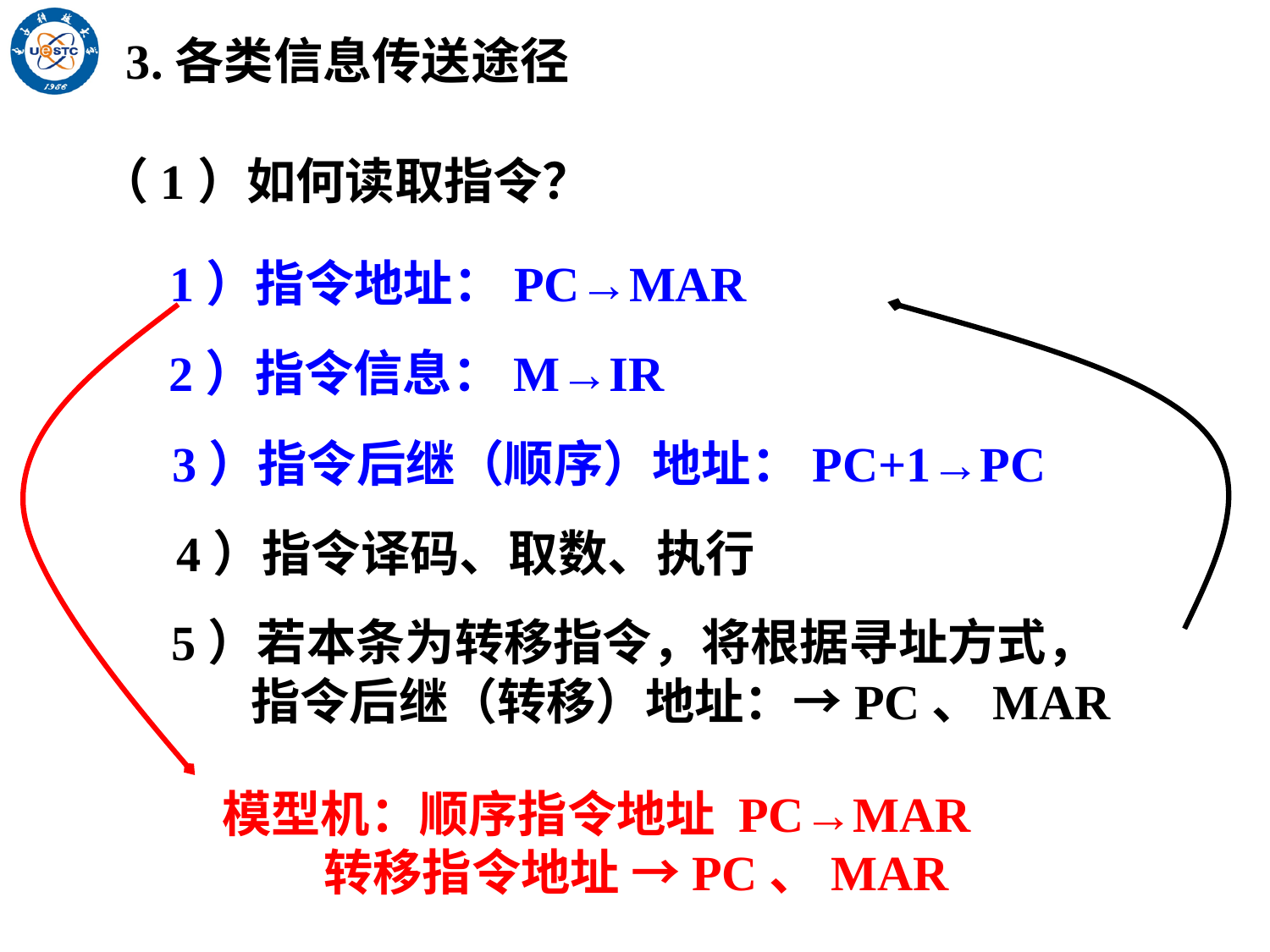

3.各类信息传送途径
（1）如何读取指令？
1）指令地址：PC→MAR

2）指令信息：M→IR
3）指令后继（顺序）地址：PC+1→PC
4）指令译码、取数、执行
5）若本条为转移指令，将根据寻址方式，
      指令后继（转移）地址：→PC、MAR
模型机：顺序指令地址 PC→MAR
        转移指令地址 →PC、MAR